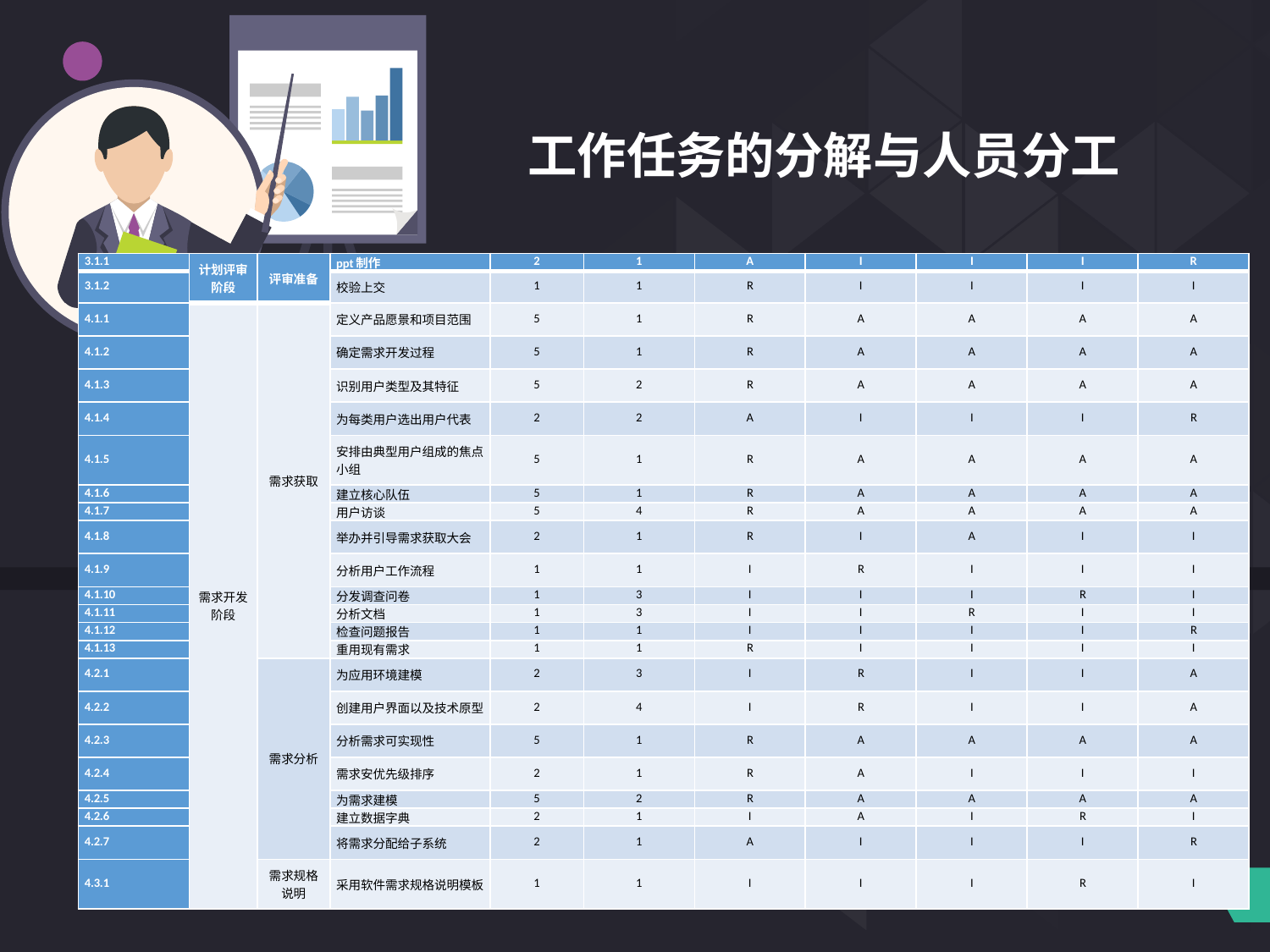

工作任务的分解与人员分工
| 3.1.1 | 计划评审阶段 | 评审准备 | ppt制作 | 2 | 1 | A | I | I | I | R |
| --- | --- | --- | --- | --- | --- | --- | --- | --- | --- | --- |
| 3.1.2 |  |  | 校验上交 | 1 | 1 | R | I | I | I | I |
| 4.1.1 | 需求开发阶段 | 需求获取 | 定义产品愿景和项目范围 | 5 | 1 | R | A | A | A | A |
| 4.1.2 |  |  | 确定需求开发过程 | 5 | 1 | R | A | A | A | A |
| 4.1.3 |  |  | 识别用户类型及其特征 | 5 | 2 | R | A | A | A | A |
| 4.1.4 |  |  | 为每类用户选出用户代表 | 2 | 2 | A | I | I | I | R |
| 4.1.5 |  |  | 安排由典型用户组成的焦点小组 | 5 | 1 | R | A | A | A | A |
| 4.1.6 |  |  | 建立核心队伍 | 5 | 1 | R | A | A | A | A |
| 4.1.7 |  |  | 用户访谈 | 5 | 4 | R | A | A | A | A |
| 4.1.8 |  |  | 举办并引导需求获取大会 | 2 | 1 | R | I | A | I | I |
| 4.1.9 |  |  | 分析用户工作流程 | 1 | 1 | I | R | I | I | I |
| 4.1.10 |  |  | 分发调查问卷 | 1 | 3 | I | I | I | R | I |
| 4.1.11 |  |  | 分析文档 | 1 | 3 | I | I | R | I | I |
| 4.1.12 |  |  | 检查问题报告 | 1 | 1 | I | I | I | I | R |
| 4.1.13 |  |  | 重用现有需求 | 1 | 1 | R | I | I | I | I |
| 4.2.1 |  | 需求分析 | 为应用环境建模 | 2 | 3 | I | R | I | I | A |
| 4.2.2 |  |  | 创建用户界面以及技术原型 | 2 | 4 | I | R | I | I | A |
| 4.2.3 |  |  | 分析需求可实现性 | 5 | 1 | R | A | A | A | A |
| 4.2.4 |  |  | 需求安优先级排序 | 2 | 1 | R | A | I | I | I |
| 4.2.5 |  |  | 为需求建模 | 5 | 2 | R | A | A | A | A |
| 4.2.6 |  |  | 建立数据字典 | 2 | 1 | I | A | I | R | I |
| 4.2.7 |  |  | 将需求分配给子系统 | 2 | 1 | A | I | I | I | R |
| 4.3.1 |  | 需求规格说明 | 采用软件需求规格说明模板 | 1 | 1 | I | I | I | R | I |